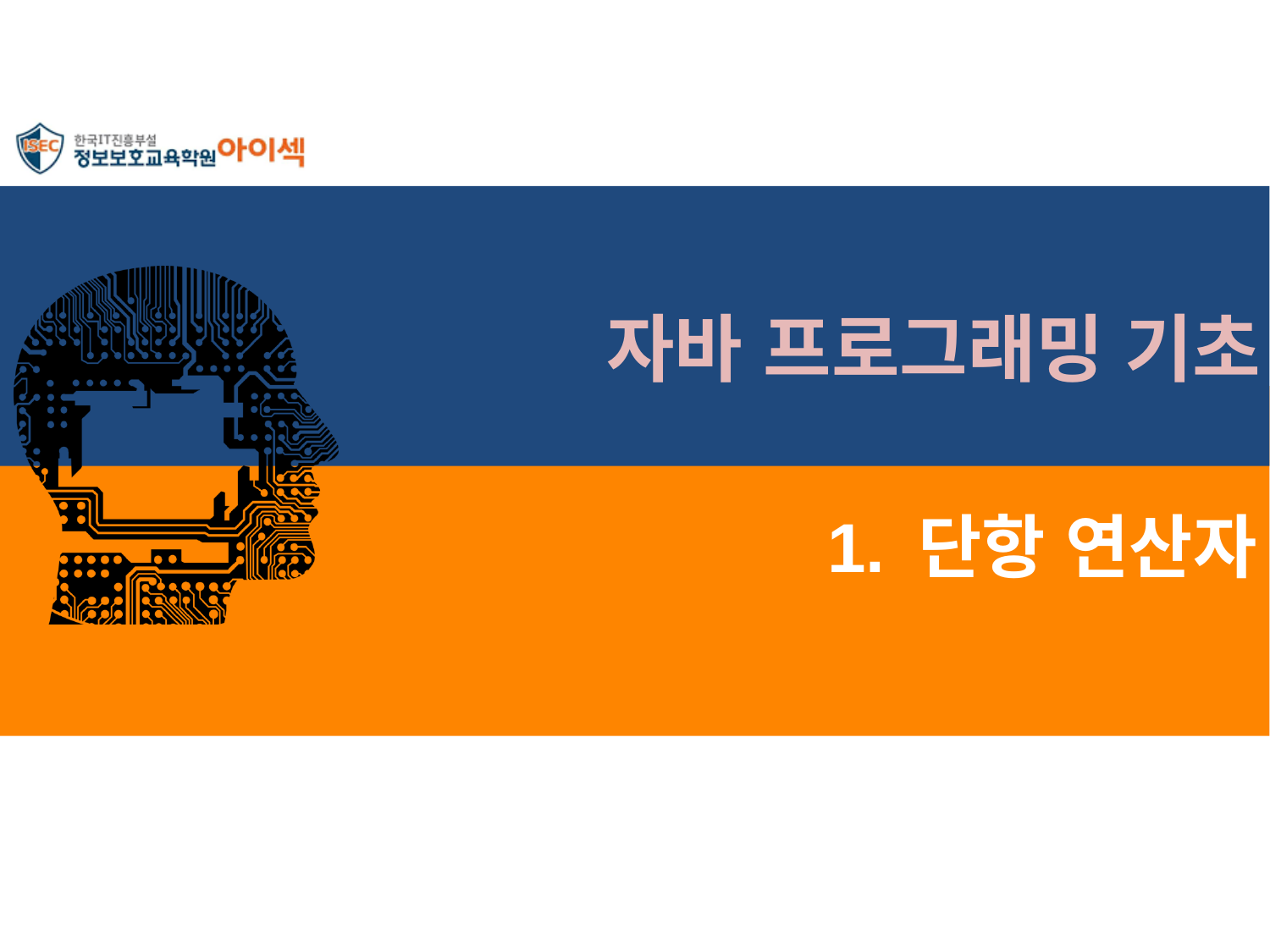

자바 프로그래밍 기초
# 1. 단항 연산자